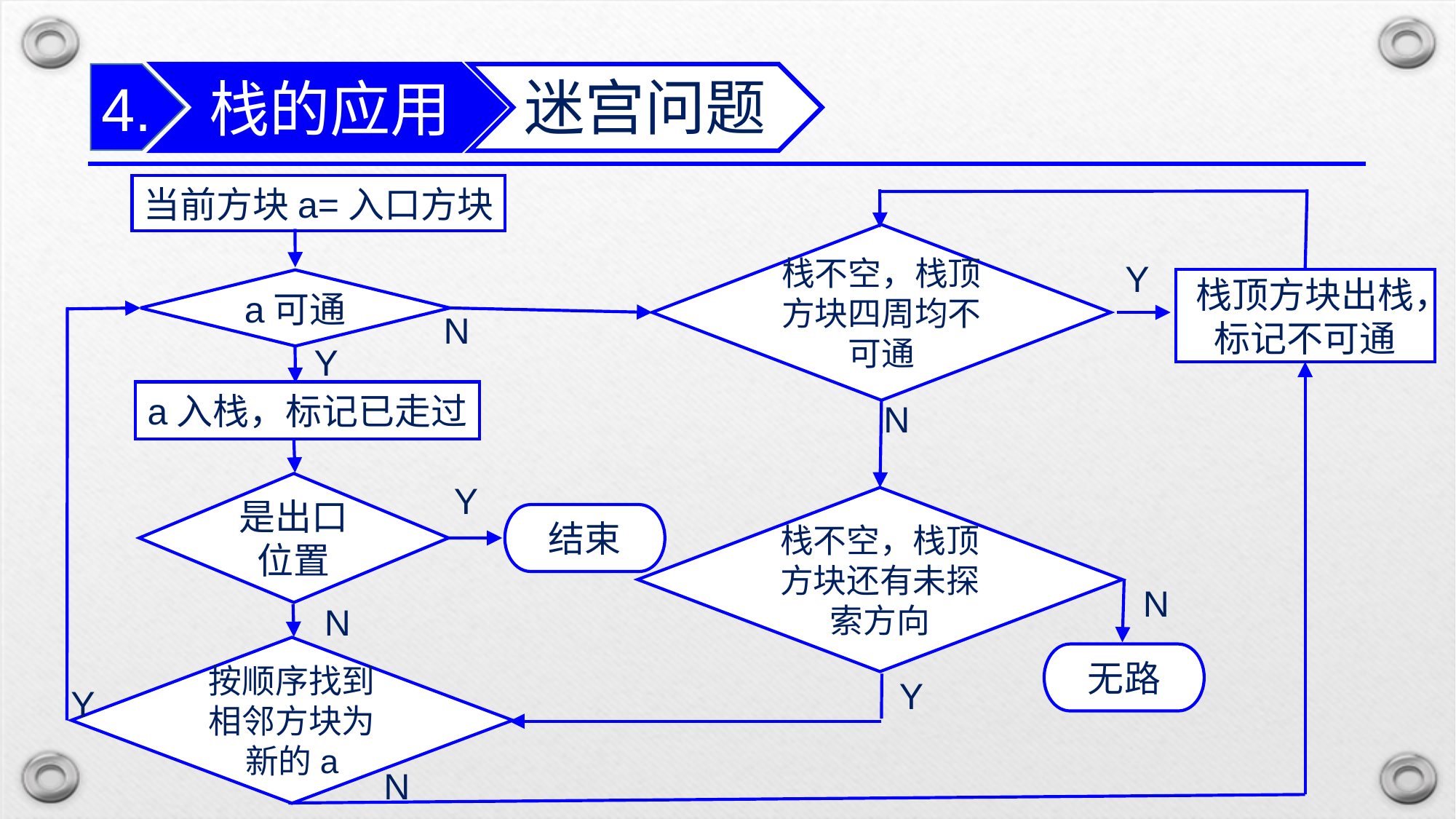

栈的应用

4.
迷宫问题
当前方块a=入口方块
栈不空，栈顶方块四周均不可通
Y
栈顶方块出栈，标记不可通
a可通
N
Y
a入栈，标记已走过
N
Y
是出口位置
栈不空，栈顶方块还有未探索方向
结束
N
N
按顺序找到相邻方块为新的a
无路
Y
Y
N